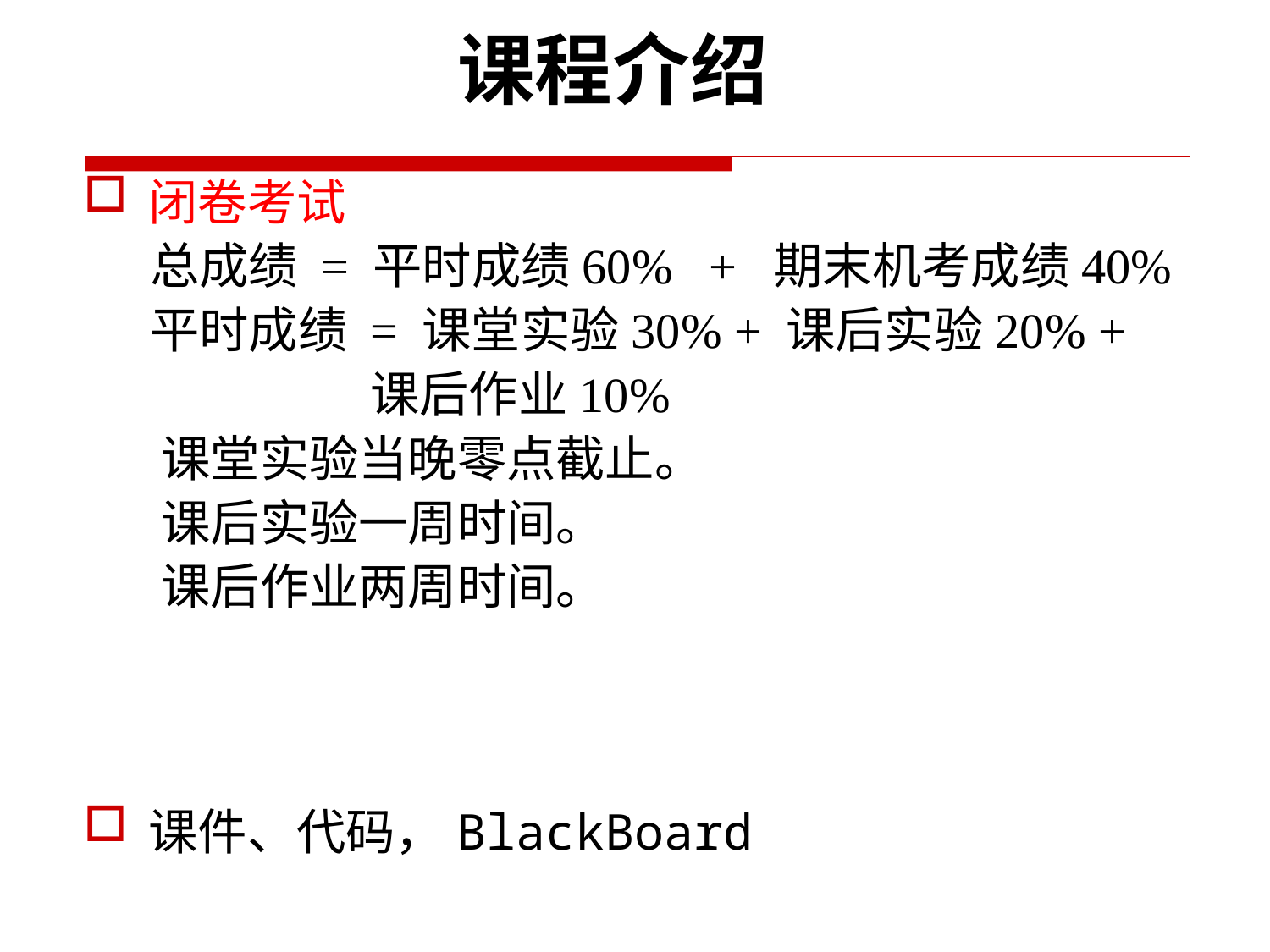

课程介绍
闭卷考试
     总成绩 = 平时成绩60%   +  期末机考成绩40%
     平时成绩 = 课堂实验30% + 课后实验20% +
                         课后作业10%
      课堂实验当晚零点截止。
      课后实验一周时间。
      课后作业两周时间。

课件、代码，BlackBoard